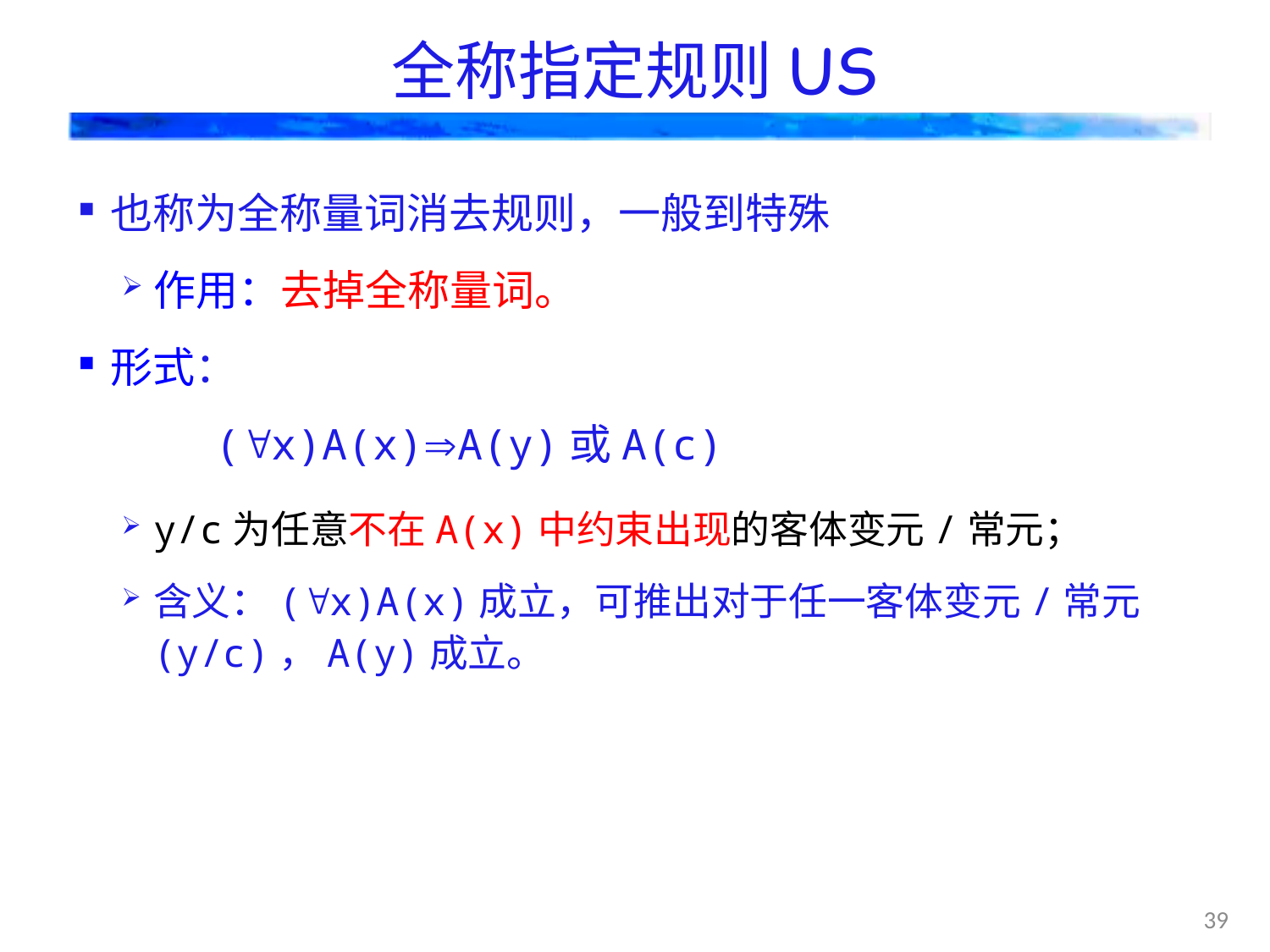

# 全称指定规则US
也称为全称量词消去规则，一般到特殊
作用：去掉全称量词。
形式：
(∀x)A(x)⇒A(y)或A(c)
y/c为任意不在A(x)中约束出现的客体变元/常元；
含义：(∀x)A(x)成立，可推出对于任一客体变元/常元(y/c)，A(y)成立。
39